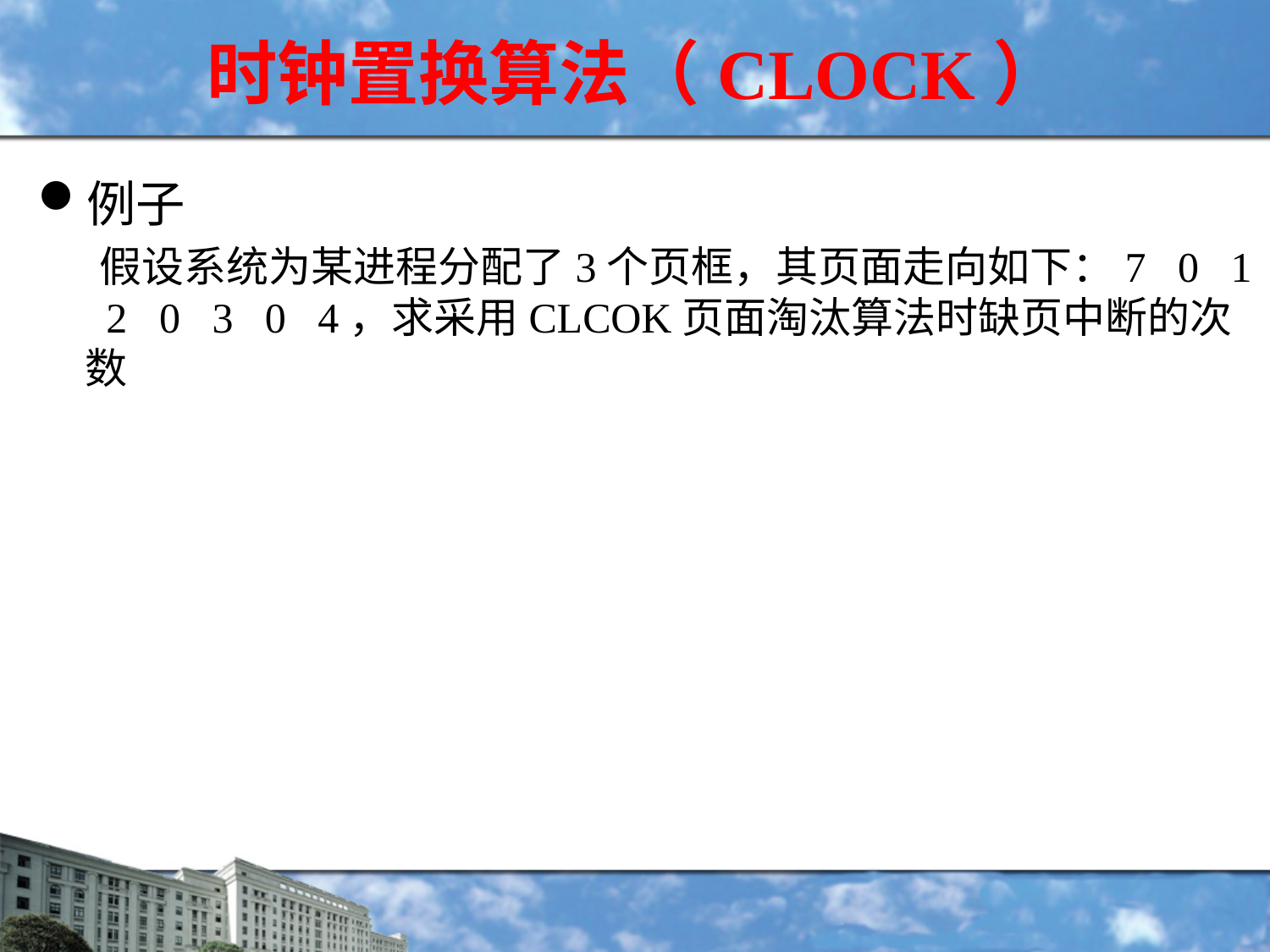

时钟置换算法（CLOCK）
例子
 　假设系统为某进程分配了3个页框，其页面走向如下：7   0   1   2   0   3   0   4，求采用CLCOK页面淘汰算法时缺页中断的次数